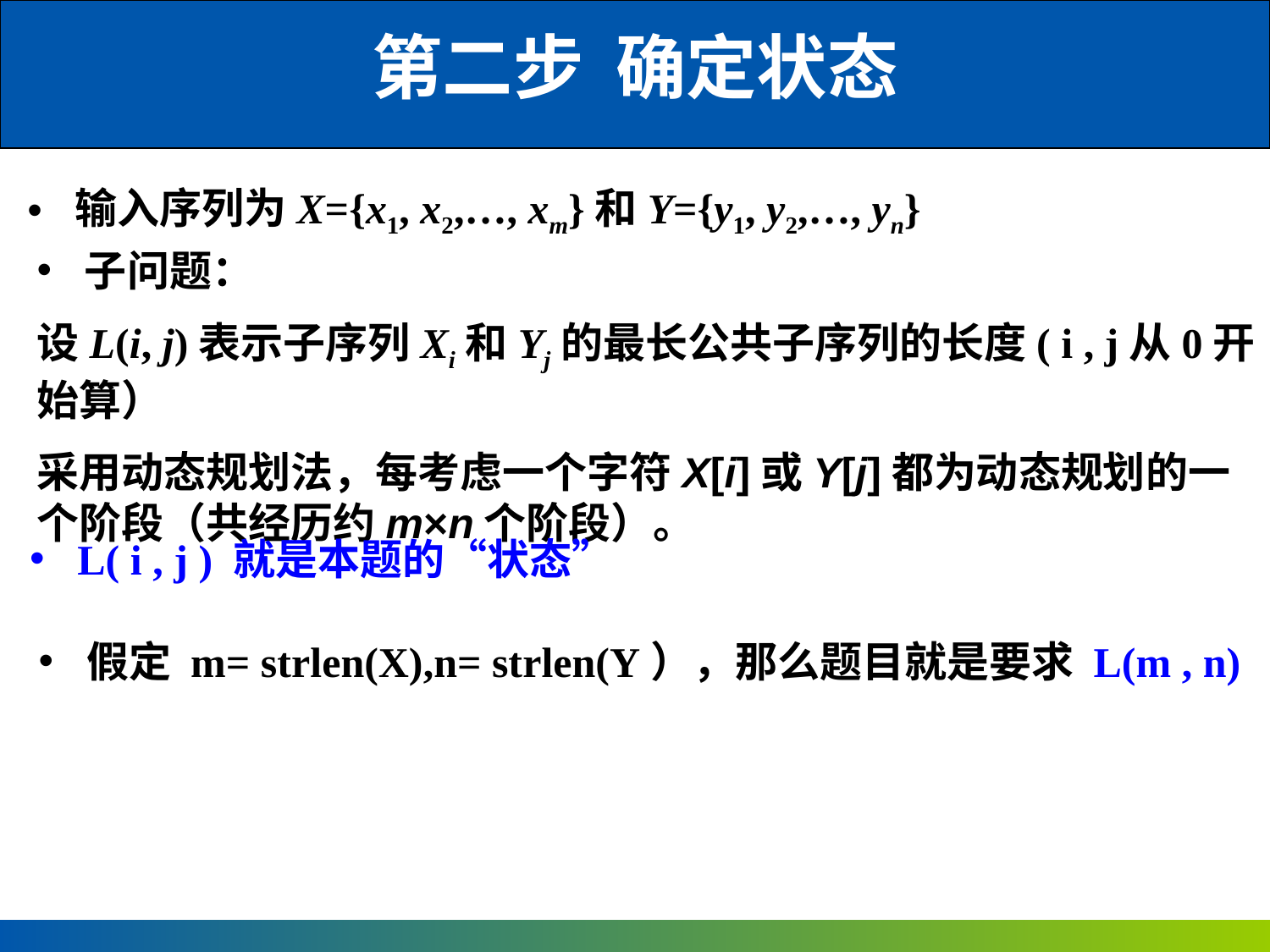

第二步  确定状态
输入序列为X={x1, x2,…, xm}和Y={y1, y2,…, yn}
子问题：
设L(i, j)表示子序列Xi和Yj的最长公共子序列的长度( i , j从0开始算）
采用动态规划法，每考虑一个字符X[i]或Y[j]都为动态规划的一个阶段（共经历约m×n个阶段）。

L( i , j ) 就是本题的“状态”
假定 m= strlen(X),n= strlen(Y），那么题目就是要求 L(m , n)